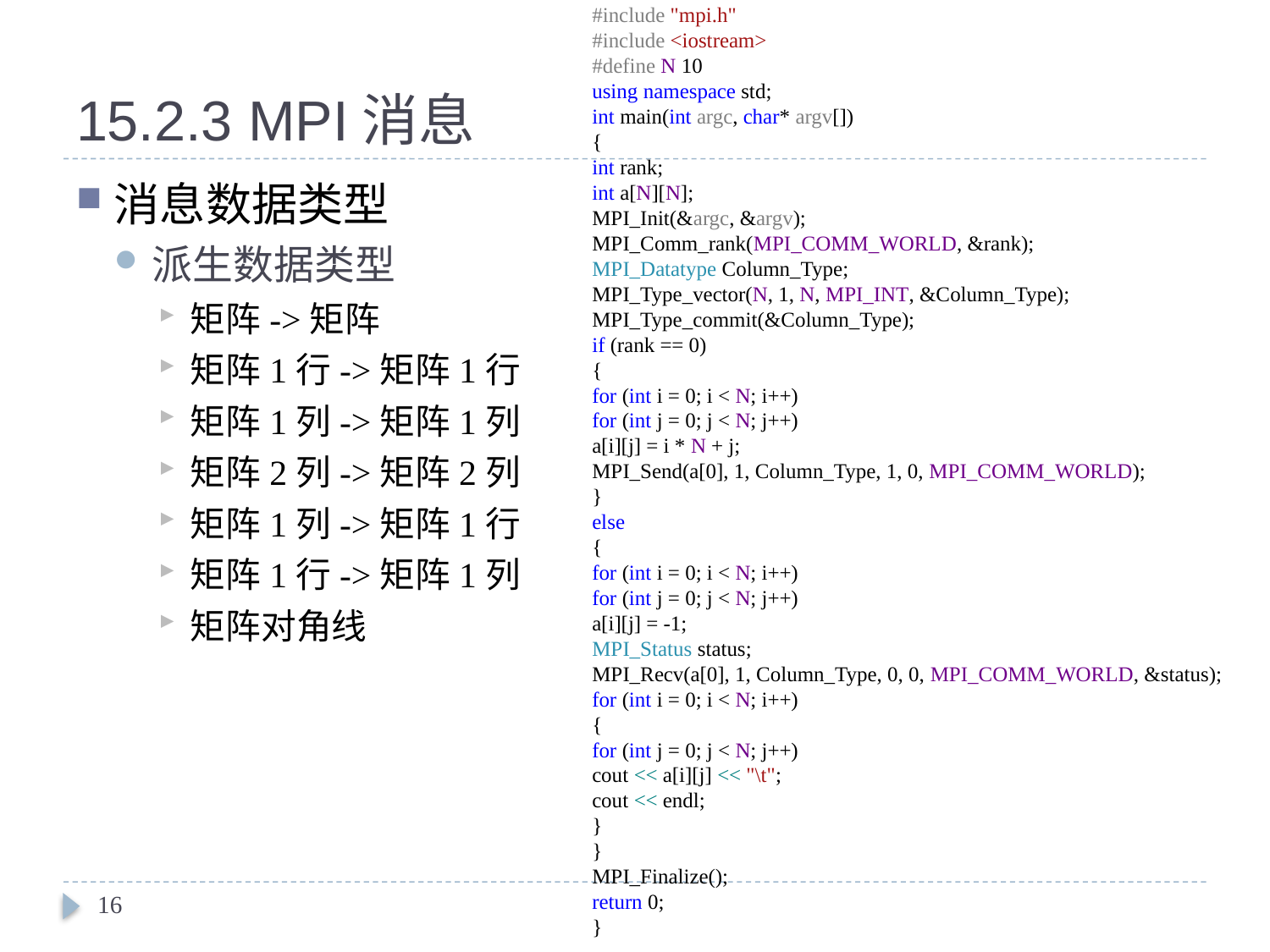

#include "mpi.h"
#include <iostream>
#define N 10
using namespace std;
int main(int argc, char* argv[])
{
int rank;
int a[N][N];
MPI_Init(&argc, &argv);
MPI_Comm_rank(MPI_COMM_WORLD, &rank);
MPI_Datatype Column_Type;
MPI_Type_vector(N, 1, N, MPI_INT, &Column_Type);
MPI_Type_commit(&Column_Type);
if (rank == 0)
{
for (int i = 0; i < N; i++)
for (int j = 0; j < N; j++)
a[i][j] = i * N + j;
MPI_Send(a[0], 1, Column_Type, 1, 0, MPI_COMM_WORLD);
}
else
{
for (int i = 0; i < N; i++)
for (int j = 0; j < N; j++)
a[i][j] = -1;
MPI_Status status;
MPI_Recv(a[0], 1, Column_Type, 0, 0, MPI_COMM_WORLD, &status);
for (int i = 0; i < N; i++)
{
for (int j = 0; j < N; j++)
cout << a[i][j] << "\t";
cout << endl;
}
}
MPI_Finalize();
return 0;
}
# 15.2.3 MPI消息
消息数据类型
派生数据类型
矩阵->矩阵
矩阵1行->矩阵1行
矩阵1列->矩阵1列
矩阵2列->矩阵2列
矩阵1列->矩阵1行
矩阵1行->矩阵1列
矩阵对角线
16